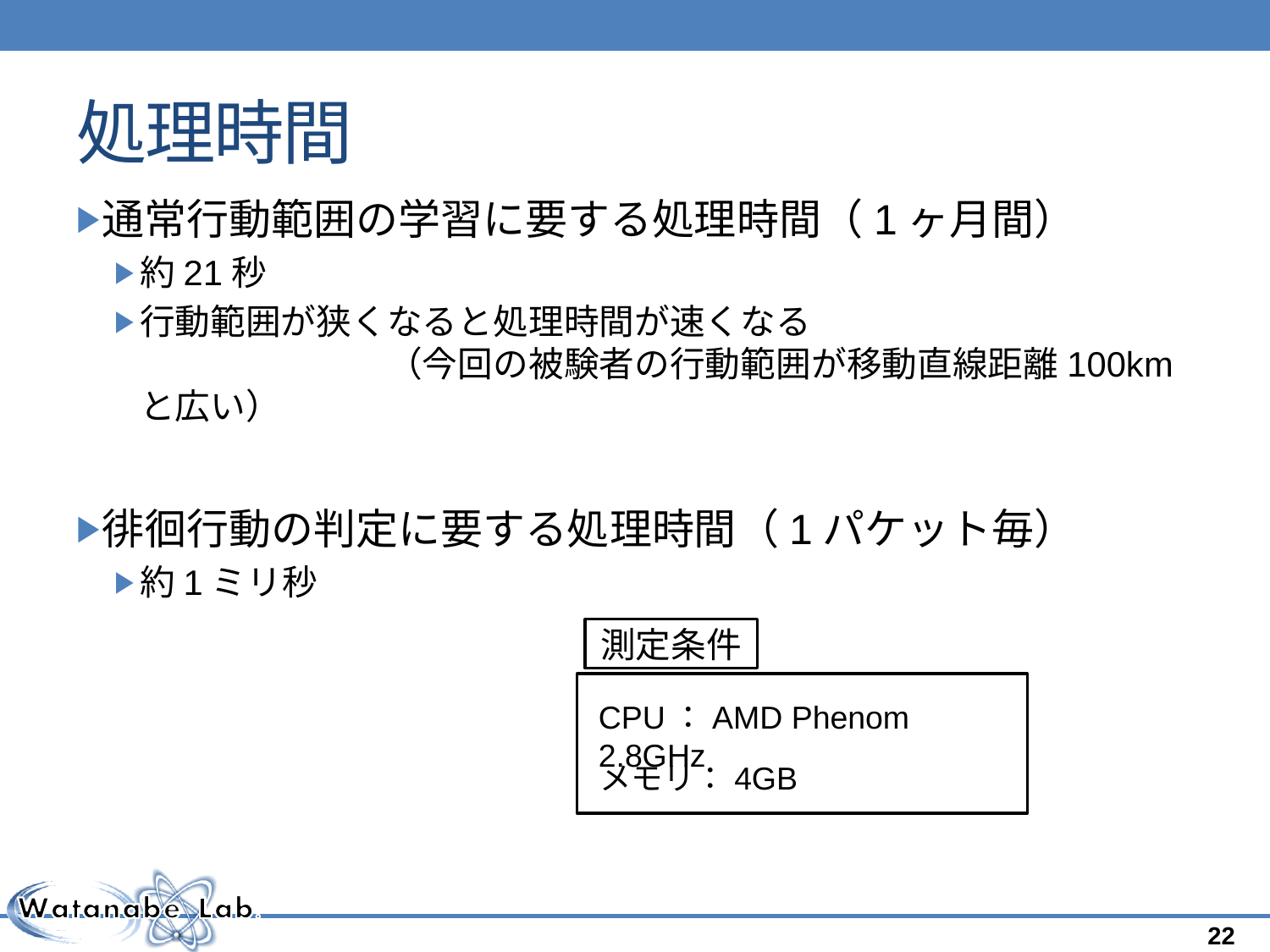

# 処理時間
通常行動範囲の学習に要する処理時間（1ヶ月間）
約21秒
行動範囲が狭くなると処理時間が速くなる　　　　　　　　　　　　　　　　　（今回の被験者の行動範囲が移動直線距離100kmと広い）

徘徊行動の判定に要する処理時間（1パケット毎）
約1ミリ秒
測定条件

CPU：AMD Phenom 2.8GHz
メモリ：4GB
22